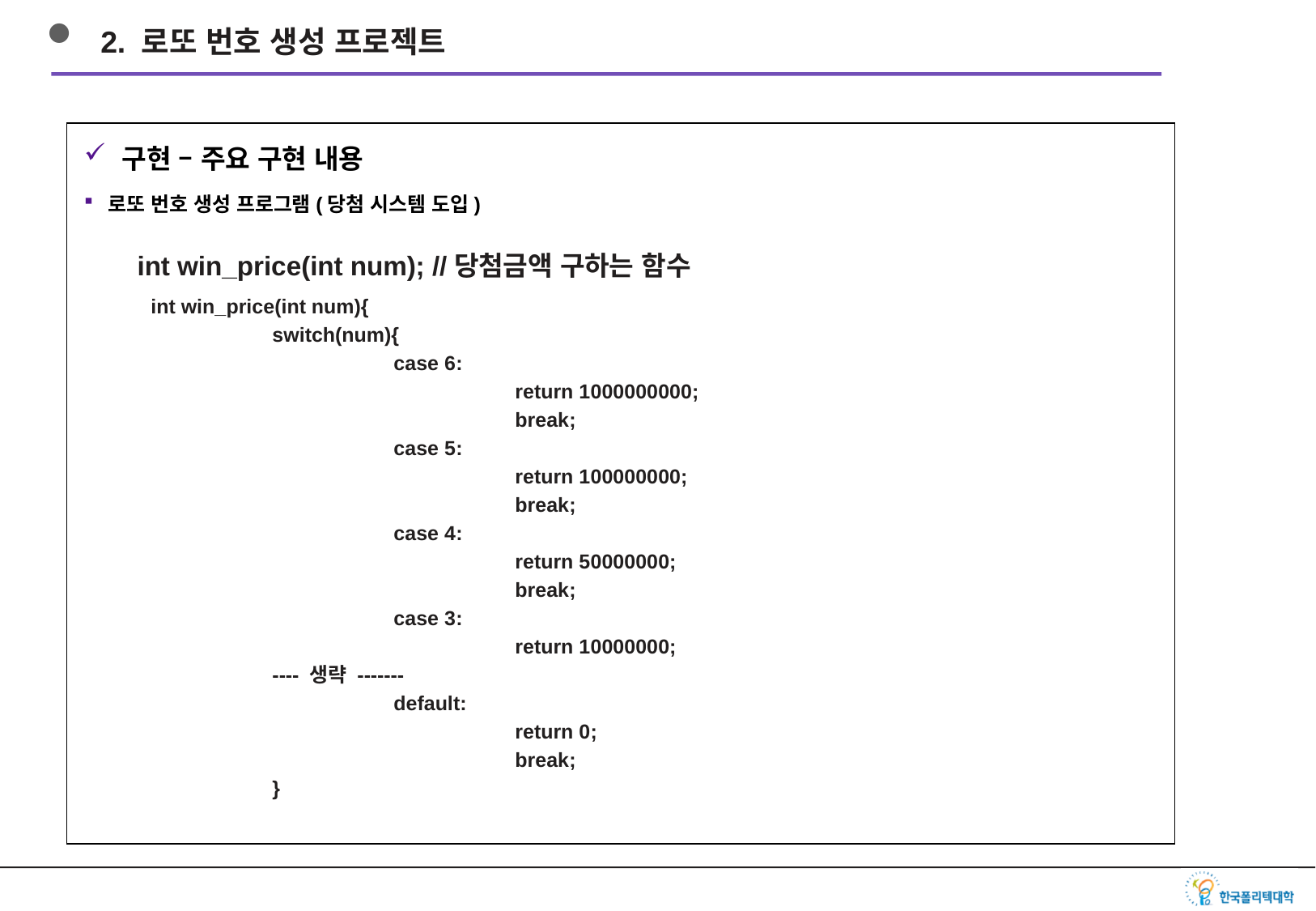

2. 로또 번호 생성 프로젝트
구현 – 주요 구현 내용
로또 번호 생성 프로그램(당첨 시스템 도입)
int win_price(int num); //당첨금액 구하는 함수
int win_price(int num){
	switch(num){
		case 6:
			return 1000000000;
			break;
		case 5:
			return 100000000;
			break;
		case 4:
			return 50000000;
			break;
		case 3:
			return 10000000;
	---- 생략 -------
		default:
			return 0;
			break;
	}